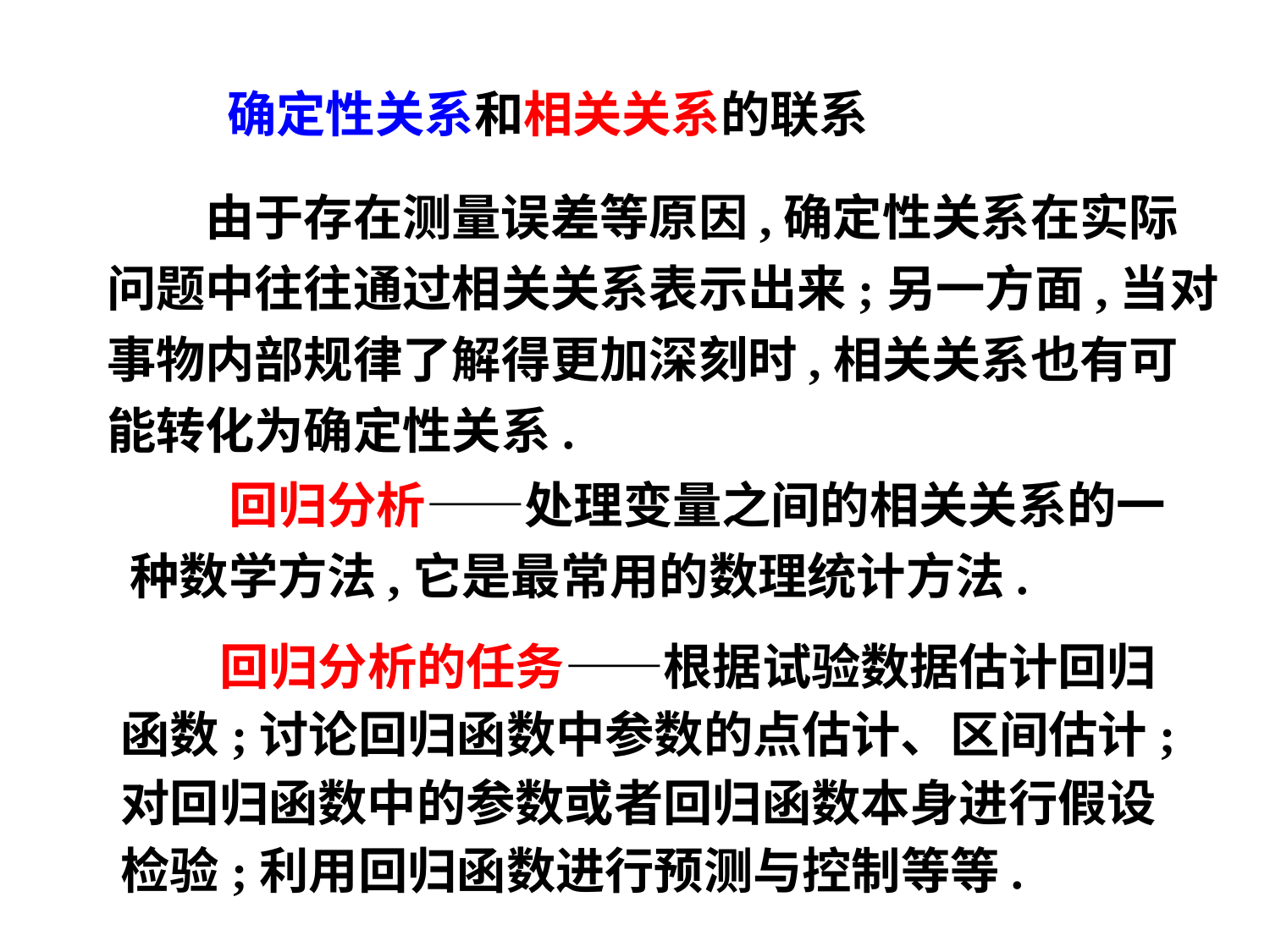

确定性关系和相关关系的联系
　　由于存在测量误差等原因,确定性关系在实际
问题中往往通过相关关系表示出来;另一方面,当对
事物内部规律了解得更加深刻时,相关关系也有可
能转化为确定性关系.
　　回归分析——处理变量之间的相关关系的一
种数学方法,它是最常用的数理统计方法.
　　回归分析的任务——根据试验数据估计回归
函数;讨论回归函数中参数的点估计、区间估计;
对回归函数中的参数或者回归函数本身进行假设
检验;利用回归函数进行预测与控制等等.